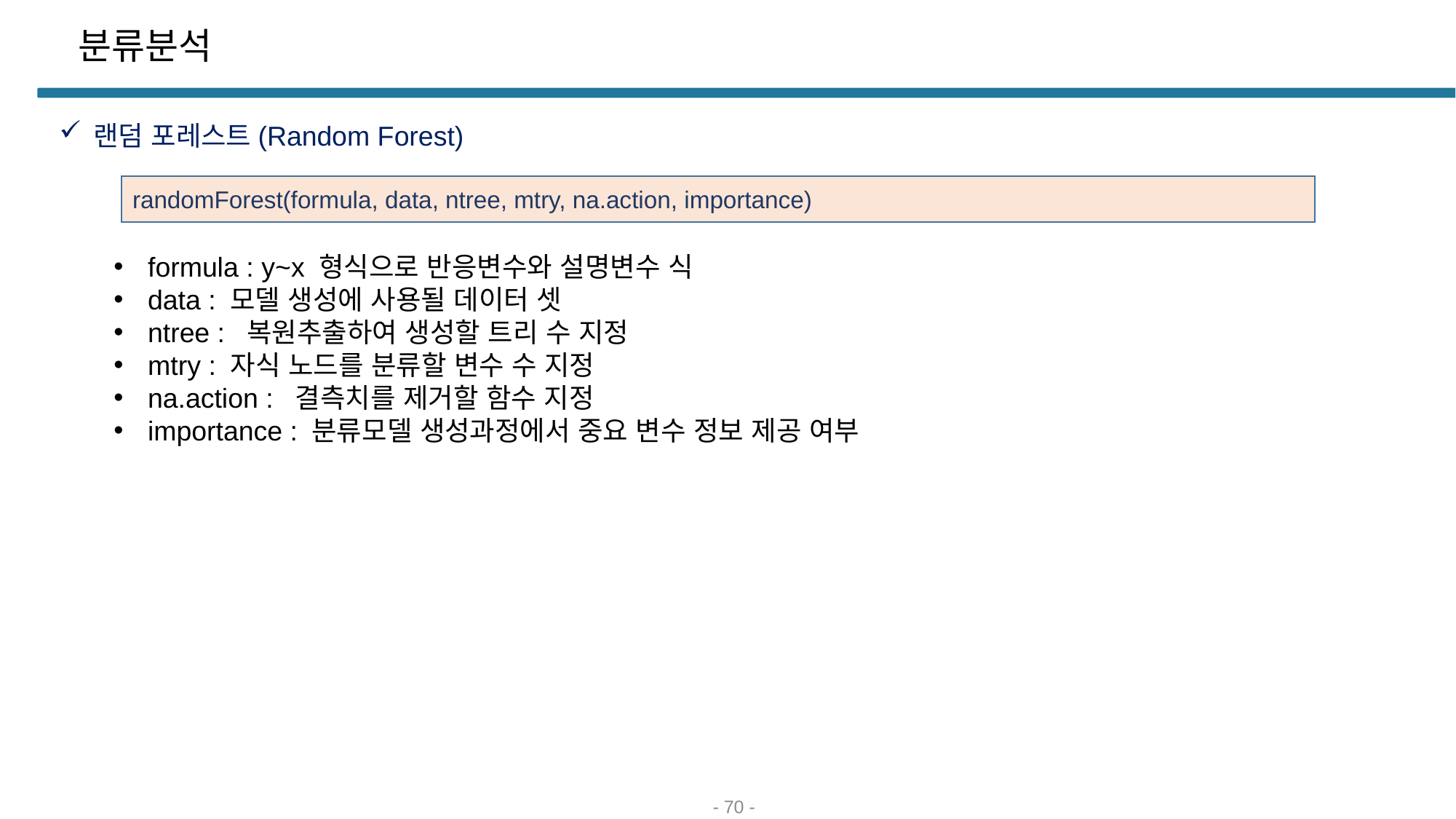

분류분석
#
랜덤 포레스트(Random Forest)

formula : y~x 형식으로 반응변수와 설명변수 식
data : 모델 생성에 사용될 데이터 셋
ntree :  복원추출하여 생성할 트리 수 지정
mtry : 자식 노드를 분류할 변수 수 지정
na.action :  결측치를 제거할 함수 지정
importance : 분류모델 생성과정에서 중요 변수 정보 제공 여부
randomForest(formula, data, ntree, mtry, na.action, importance)
- 70 -